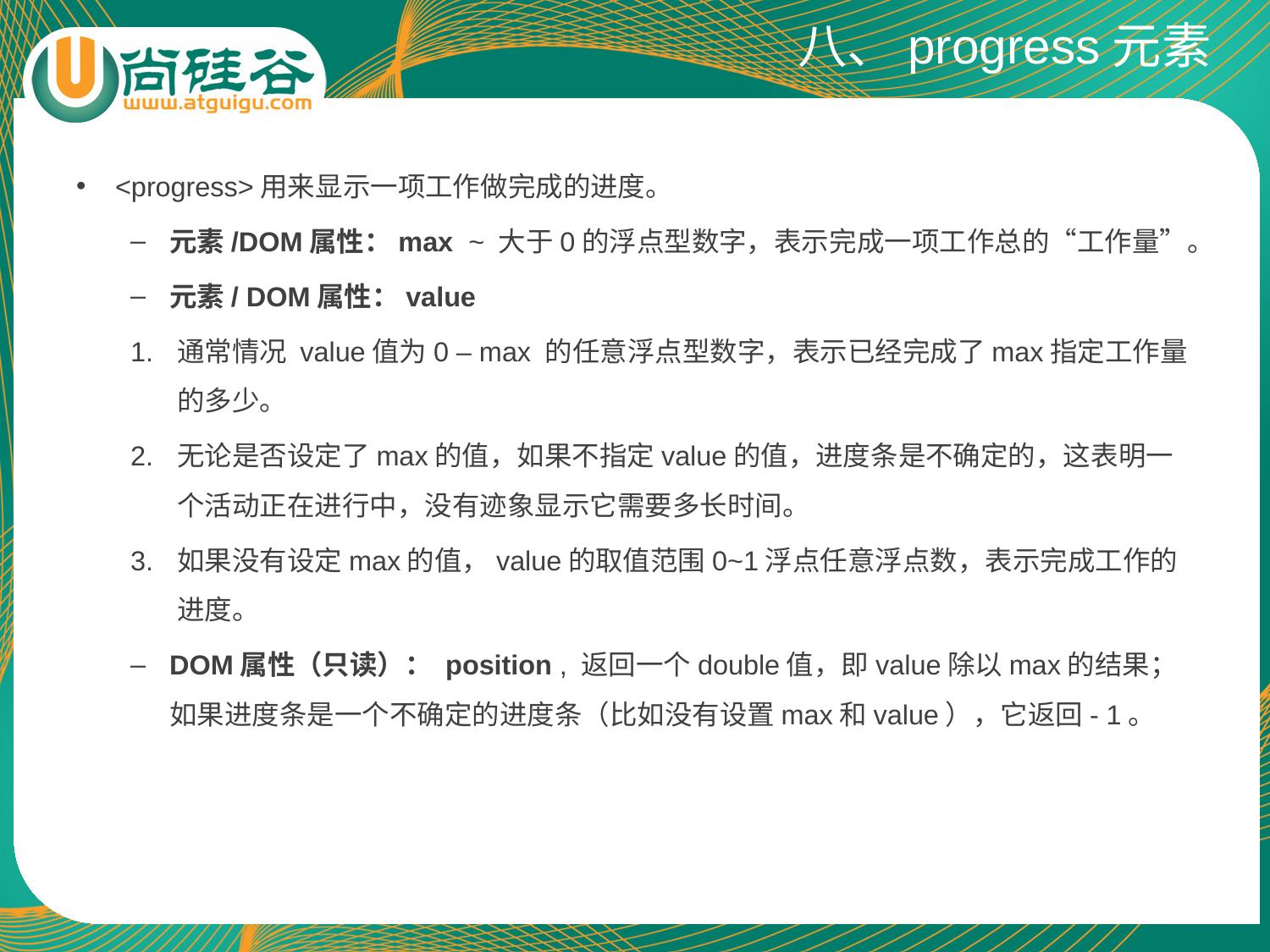

八、progress元素
<progress>用来显示一项工作做完成的进度。
元素/DOM属性：max  ~ 大于0的浮点型数字，表示完成一项工作总的“工作量”。
元素/ DOM属性：value
通常情况 value值为0 – max 的任意浮点型数字，表示已经完成了max指定工作量的多少。
无论是否设定了max的值，如果不指定value的值，进度条是不确定的，这表明一个活动正在进行中，没有迹象显示它需要多长时间。
如果没有设定max的值，value的取值范围0~1浮点任意浮点数，表示完成工作的进度。
DOM属性（只读）： position , 返回一个double值，即value除以max的结果；如果进度条是一个不确定的进度条（比如没有设置max和value），它返回- 1。